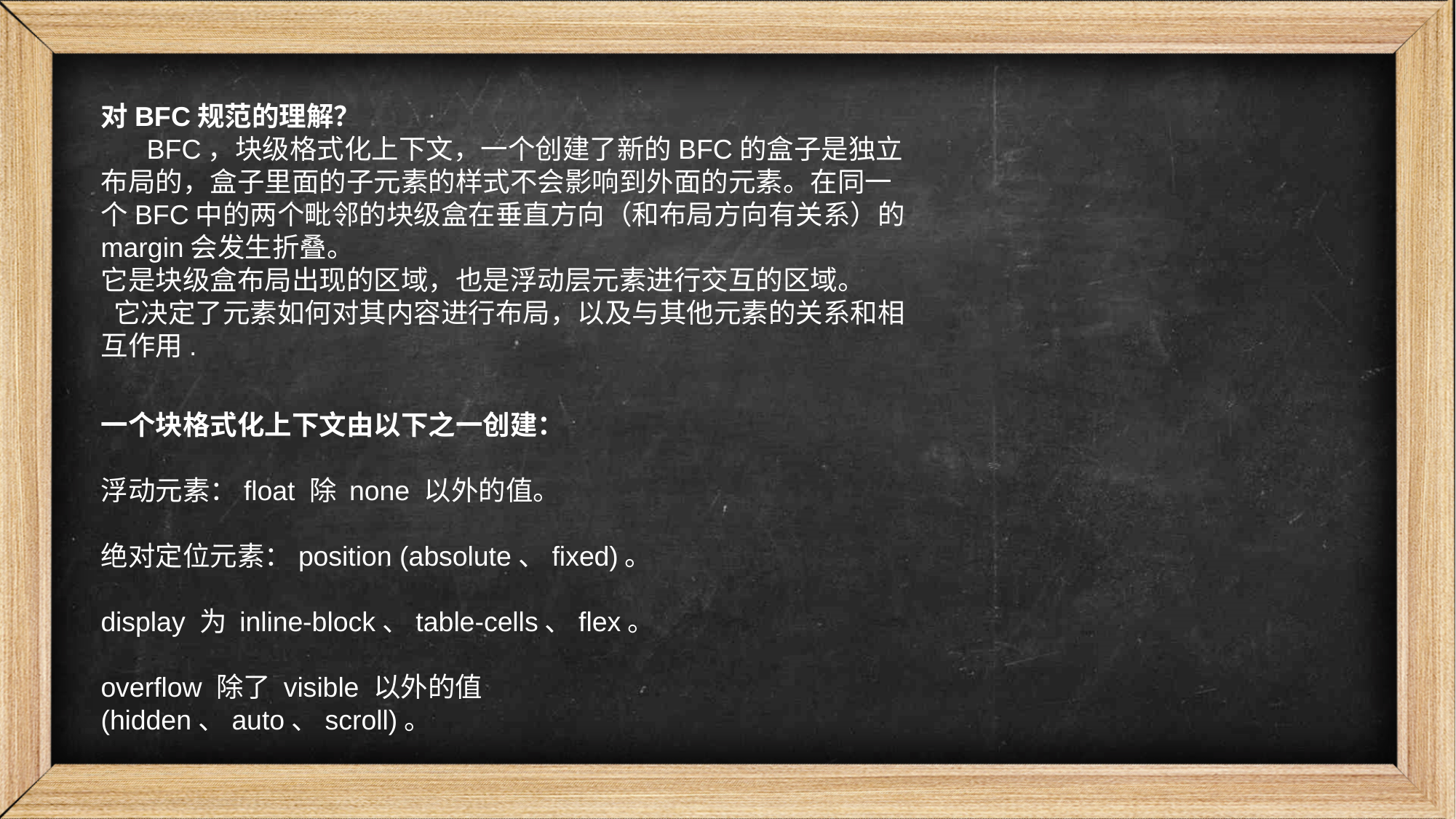

对BFC规范的理解？
      BFC，块级格式化上下文，一个创建了新的BFC的盒子是独立布局的，盒子里面的子元素的样式不会影响到外面的元素。在同一个BFC中的两个毗邻的块级盒在垂直方向（和布局方向有关系）的margin会发生折叠。
它是块级盒布局出现的区域，也是浮动层元素进行交互的区域。
 它决定了元素如何对其内容进行布局，以及与其他元素的关系和相互作用.
一个块格式化上下文由以下之一创建：

浮动元素：float 除 none 以外的值。

绝对定位元素：position (absolute、fixed)。

display 为 inline-block、table-cells、flex。

overflow 除了 visible 以外的值 (hidden、auto、scroll)。